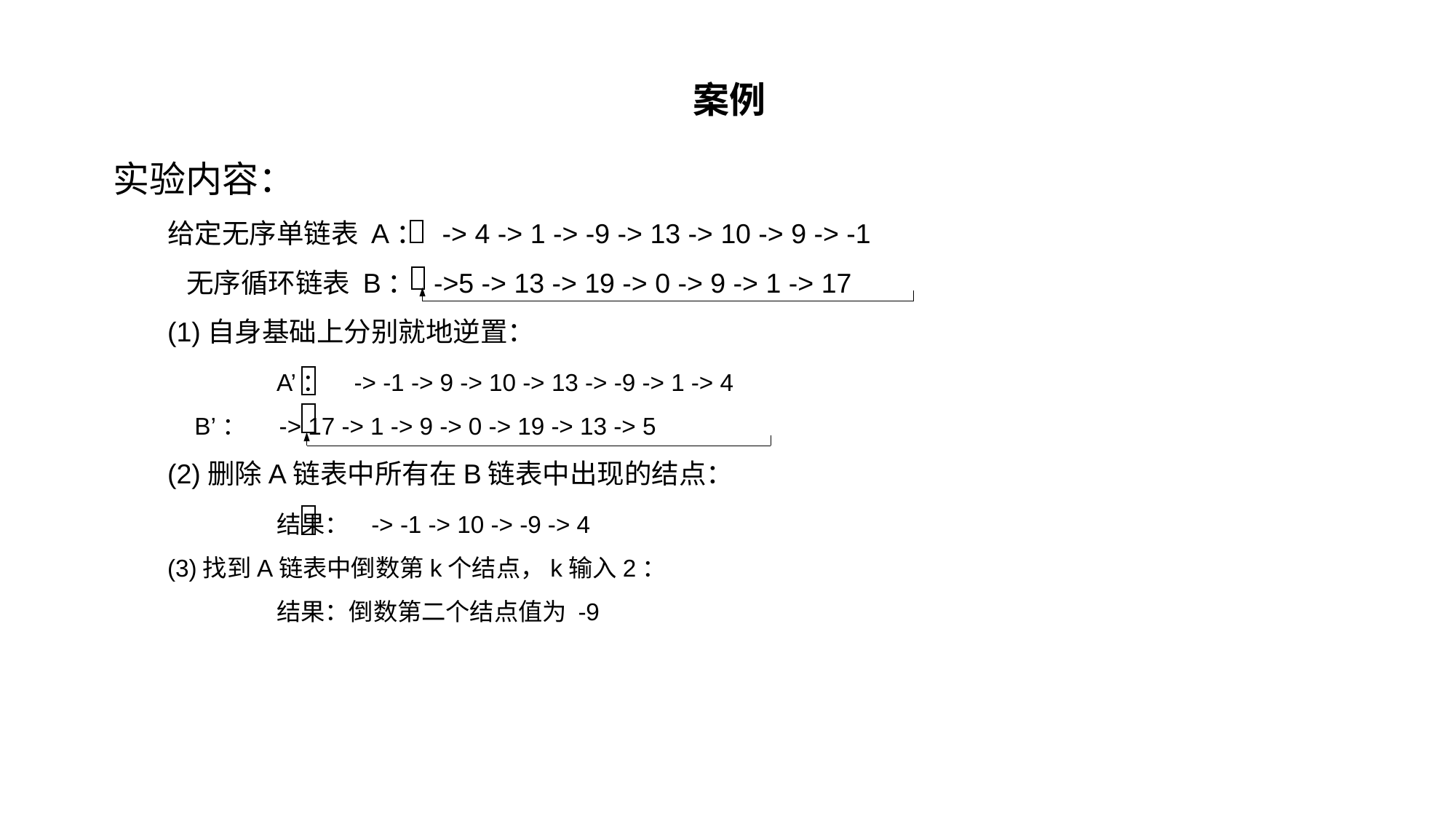

案例
实验内容：
给定无序单链表 A：  -> 4 -> 1 -> -9 -> 13 -> 10 -> 9 -> -1
  无序循环链表 B：  ->5 -> 13 -> 19 -> 0 -> 9 -> 1 -> 17
(1)自身基础上分别就地逆置：
	A’：    -> -1 -> 9 -> 10 -> 13 -> -9 -> 1 -> 4
    B’：     -> 17 -> 1 -> 9 -> 0 -> 19 -> 13 -> 5
(2)删除A链表中所有在B链表中出现的结点：
	结果：   -> -1 -> 10 -> -9 -> 4
(3)找到A链表中倒数第k个结点，k输入2：
	结果：倒数第二个结点值为 -9